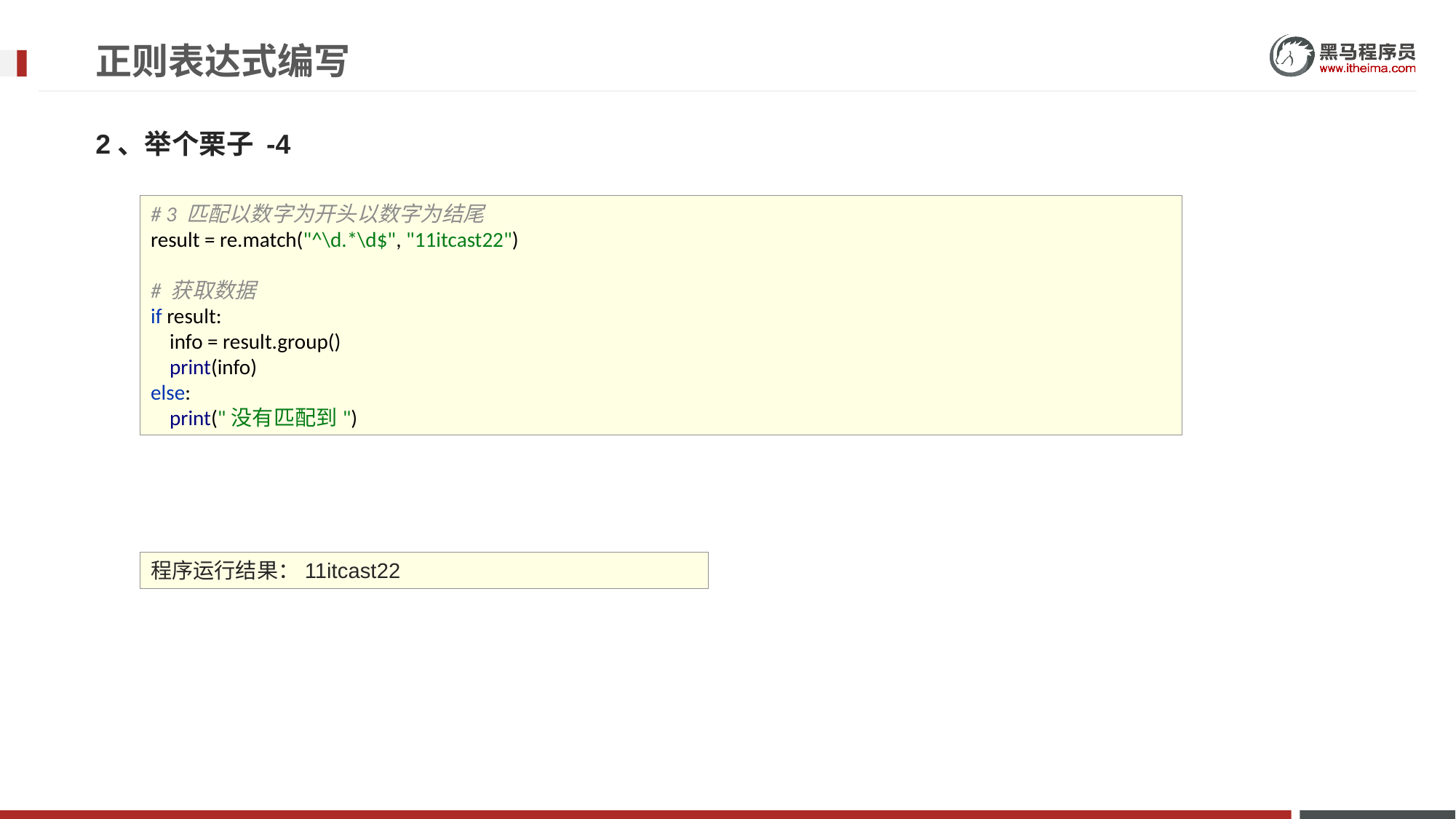

# 正则表达式编写
2、举个栗子 -4
# 3 匹配以数字为开头以数字为结尾 result = re.match("^\d.*\d$", "11itcast22") # 获取数据 if result: info = result.group() print(info) else: print("没有匹配到")
程序运行结果：11itcast22